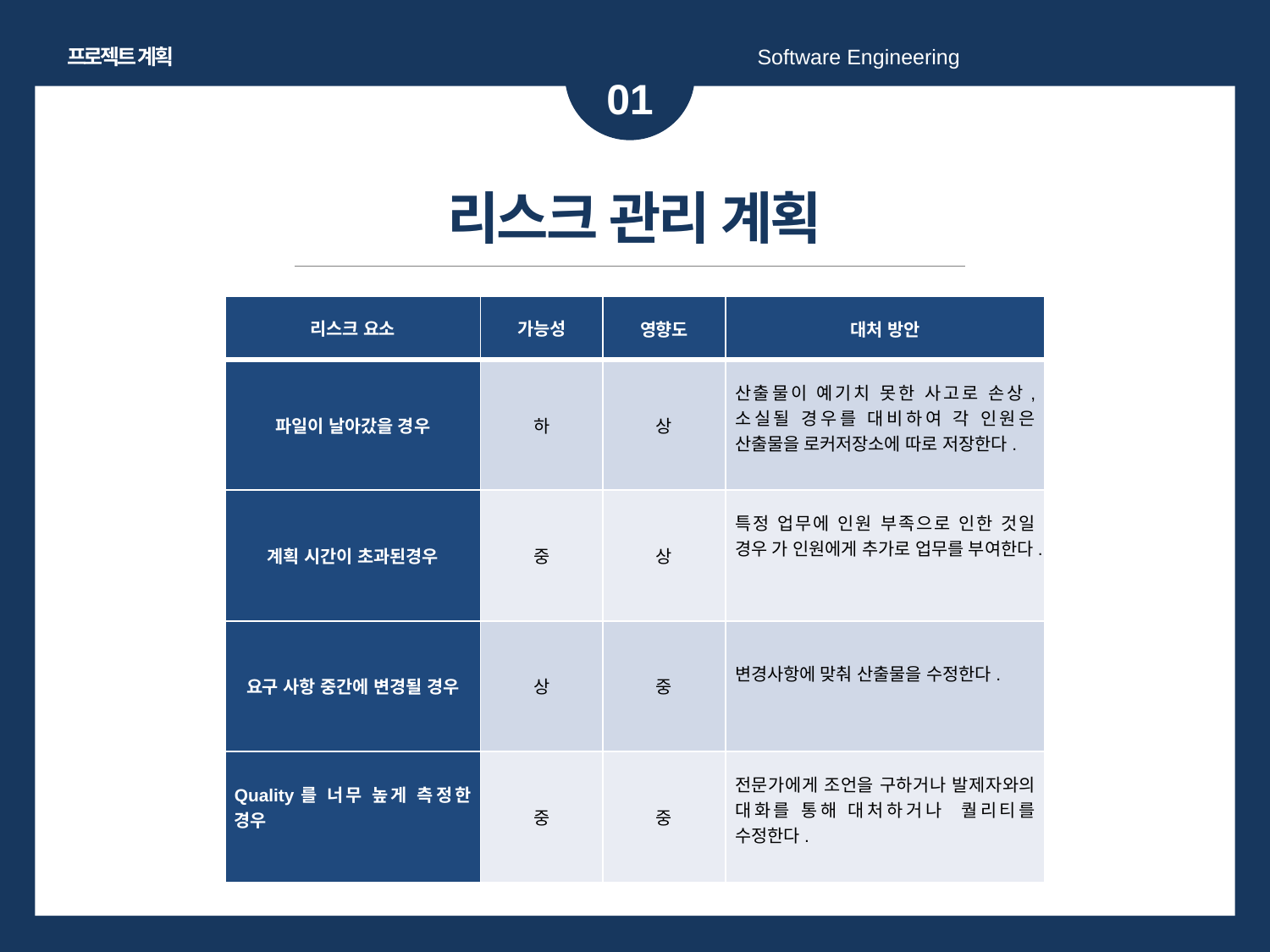

프로젝트 계획
Software Engineering

01

리스크 관리 계획

| 리스크 요소 | 가능성 | 영향도 | 대처 방안 |
| --- | --- | --- | --- |
| 파일이 날아갔을 경우 | 하 | 상 | 산출물이 예기치 못한 사고로 손상, 소실될 경우를 대비하여 각 인원은 산출물을 로커저장소에 따로 저장한다. |
| 계획 시간이 초과된경우 | 중 | 상 | 특정 업무에 인원 부족으로 인한 것일 경우 가 인원에게 추가로 업무를 부여한다. |
| 요구 사항 중간에 변경될 경우 | 상 | 중 | 변경사항에 맞춰 산출물을 수정한다. |
| Quality를 너무 높게 측정한 경우 | 중 | 중 | 전문가에게 조언을 구하거나 발제자와의 대화를 통해 대처하거나 퀄리티를 수정한다. |